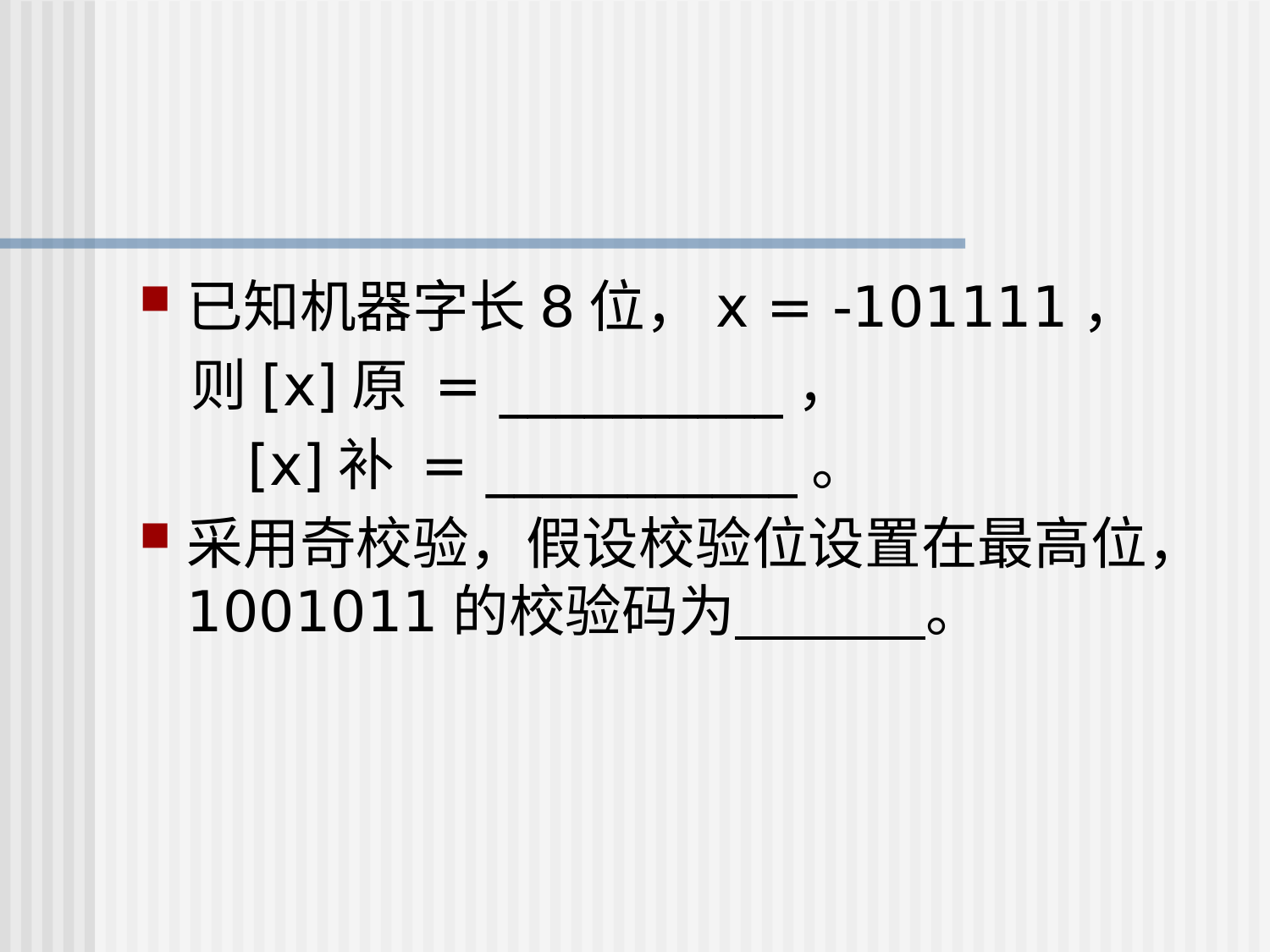

#
已知机器字长8位，x = -101111，
   则[x]原 = __________，
      [x]补 = ___________。
采用奇校验，假设校验位设置在最高位，1001011的校验码为               。